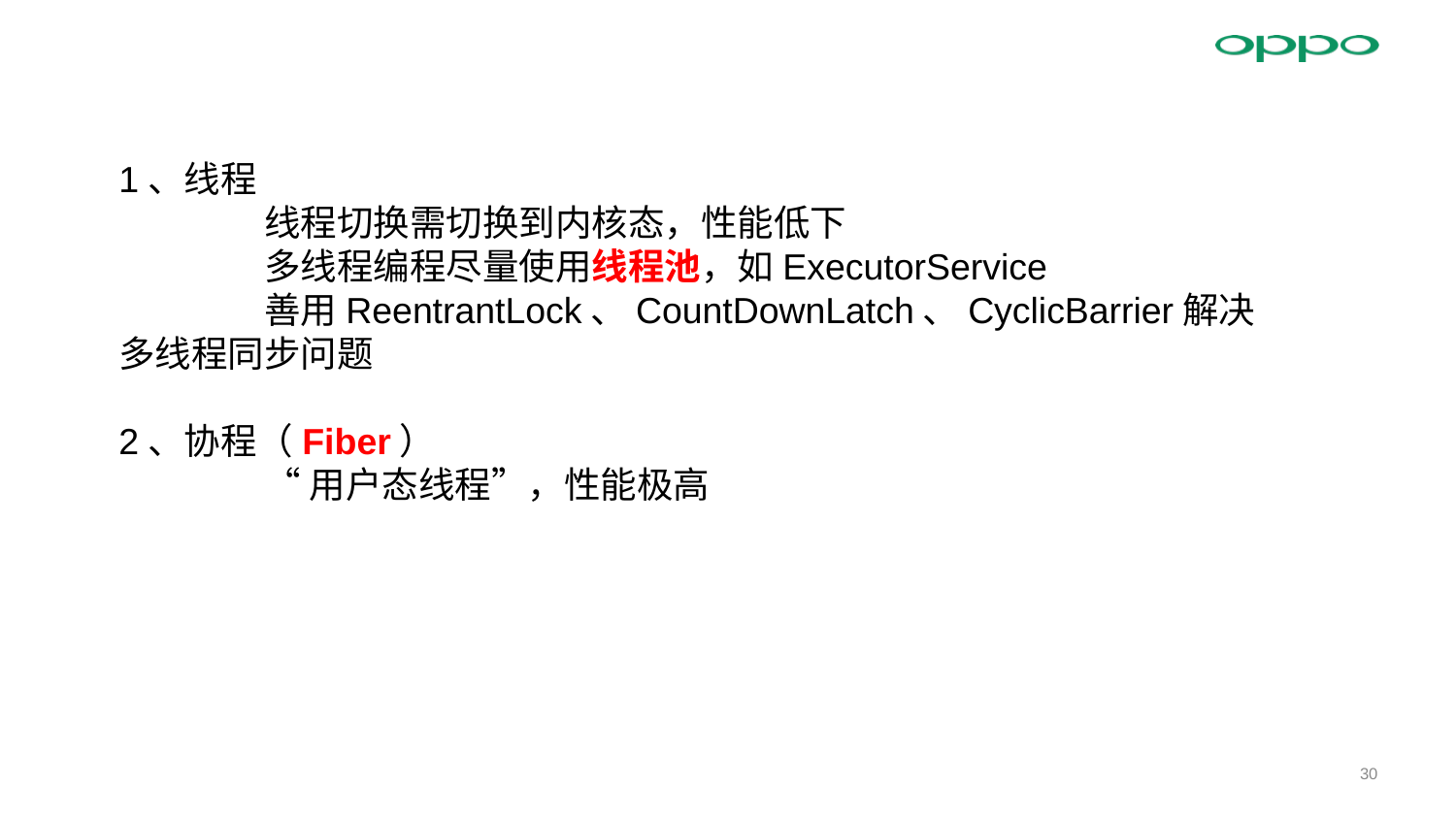

1、线程
	线程切换需切换到内核态，性能低下
	多线程编程尽量使用线程池，如ExecutorService
	善用ReentrantLock、CountDownLatch、CyclicBarrier解决多线程同步问题

2、协程（Fiber）
	“用户态线程”，性能极高